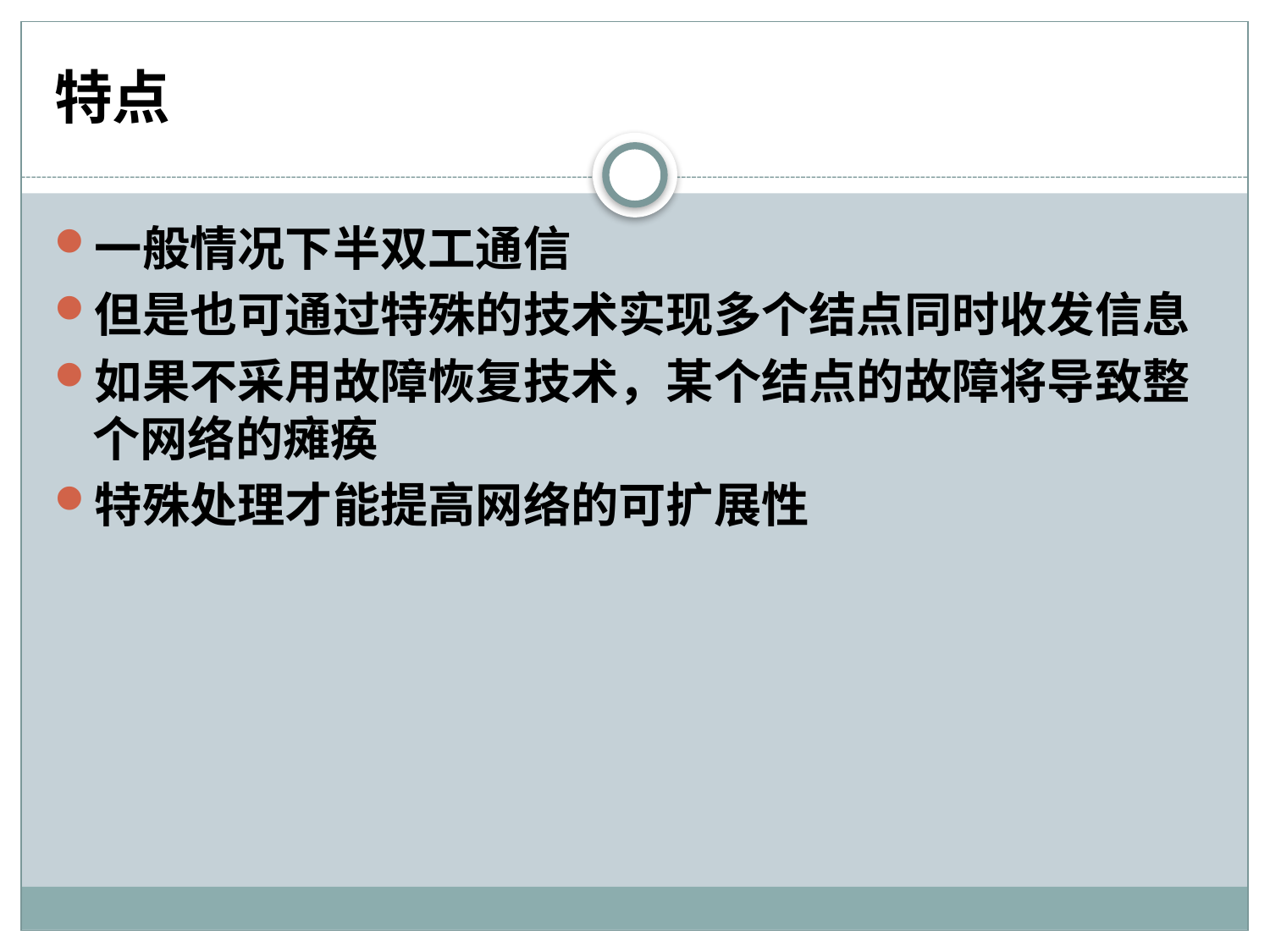

# 特点
一般情况下半双工通信
但是也可通过特殊的技术实现多个结点同时收发信息
如果不采用故障恢复技术，某个结点的故障将导致整个网络的瘫痪
特殊处理才能提高网络的可扩展性